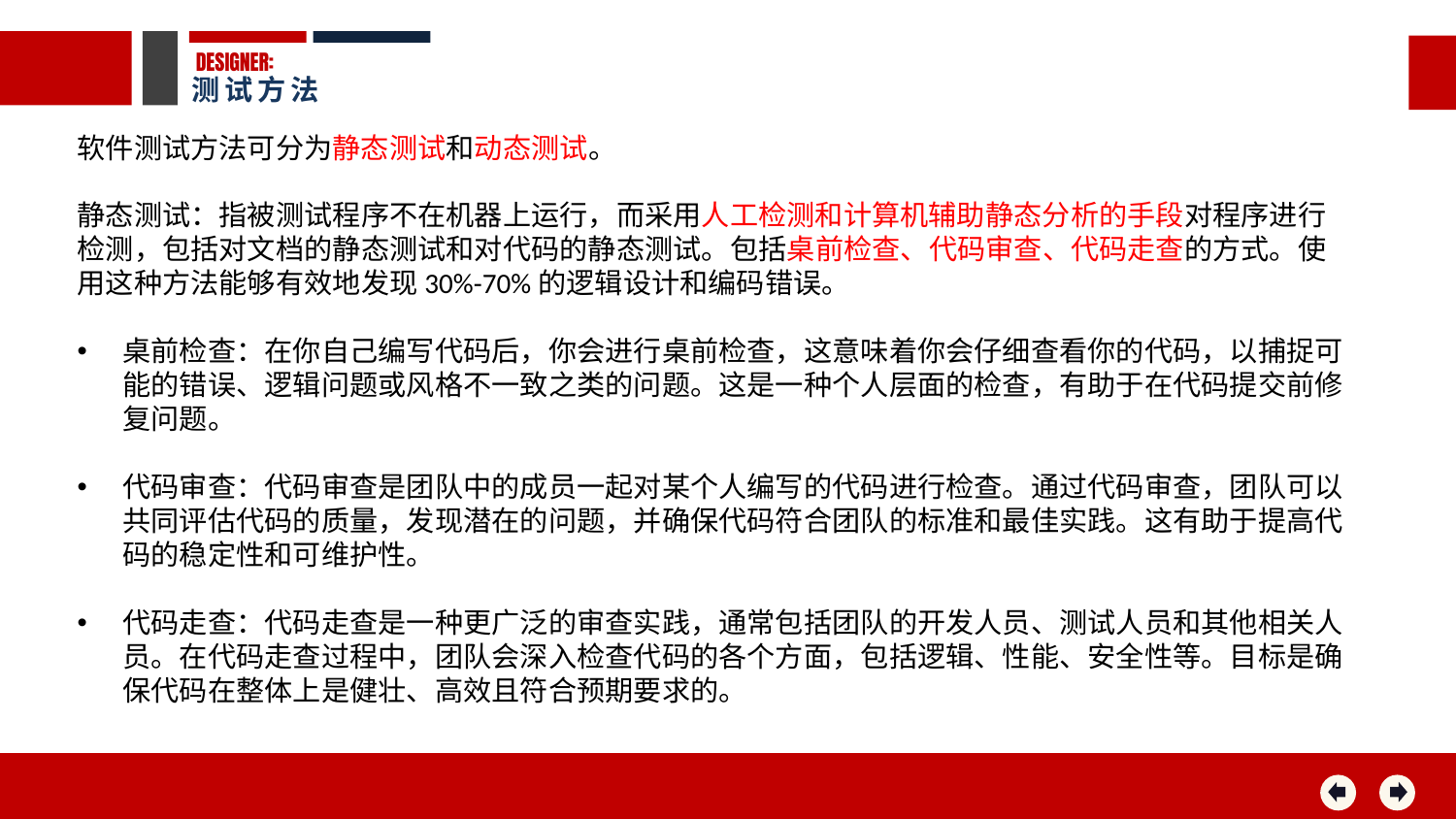

DESIGNER:
测试方法
软件测试方法可分为静态测试和动态测试。

静态测试：指被测试程序不在机器上运行，而采用人工检测和计算机辅助静态分析的手段对程序进行检测，包括对文档的静态测试和对代码的静态测试。包括桌前检查、代码审查、代码走查的方式。使用这种方法能够有效地发现30%-70%的逻辑设计和编码错误。

桌前检查：在你自己编写代码后，你会进行桌前检查，这意味着你会仔细查看你的代码，以捕捉可能的错误、逻辑问题或风格不一致之类的问题。这是一种个人层面的检查，有助于在代码提交前修复问题。

代码审查：代码审查是团队中的成员一起对某个人编写的代码进行检查。通过代码审查，团队可以共同评估代码的质量，发现潜在的问题，并确保代码符合团队的标准和最佳实践。这有助于提高代码的稳定性和可维护性。

代码走查：代码走查是一种更广泛的审查实践，通常包括团队的开发人员、测试人员和其他相关人员。在代码走查过程中，团队会深入检查代码的各个方面，包括逻辑、性能、安全性等。目标是确保代码在整体上是健壮、高效且符合预期要求的。